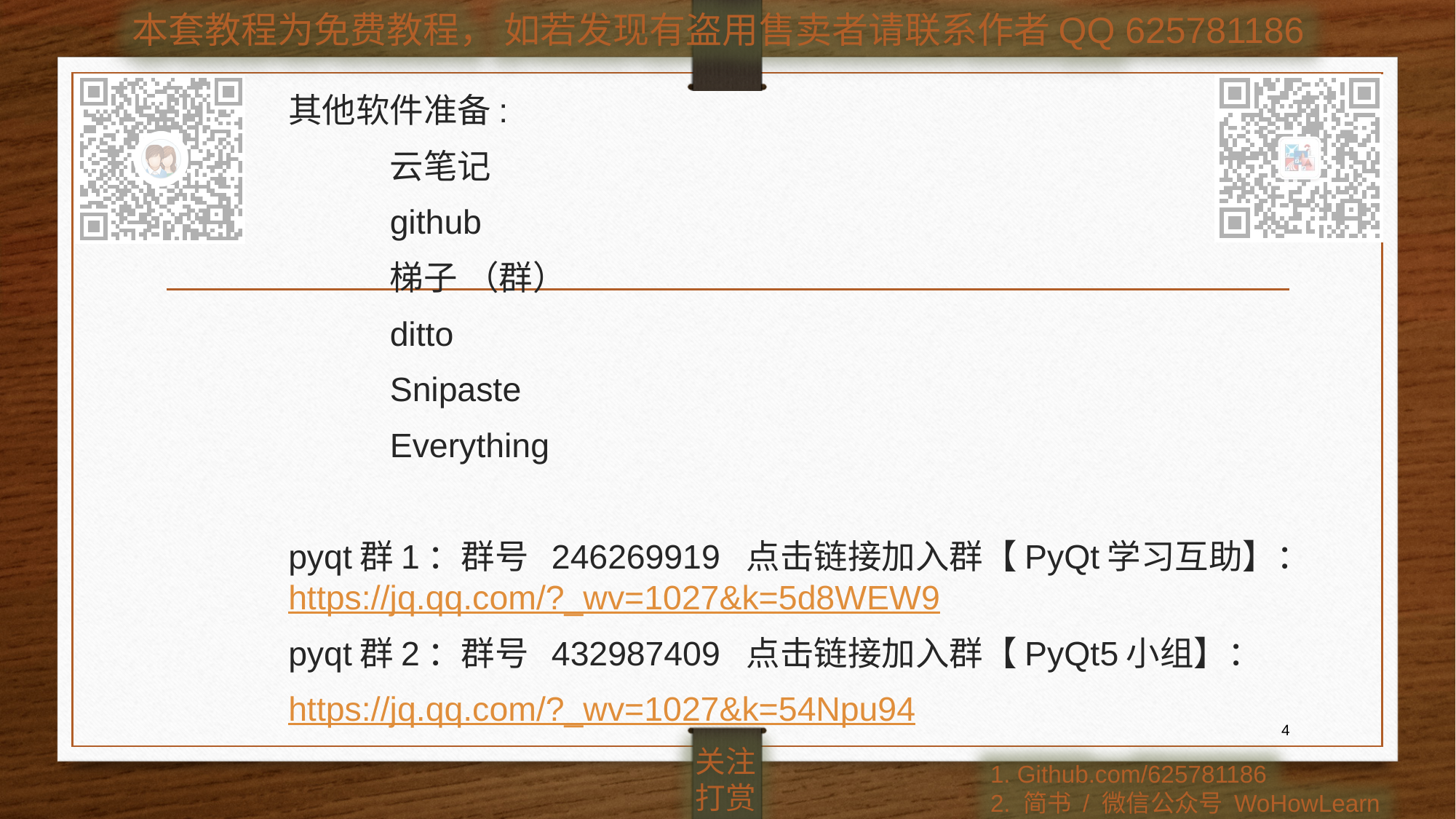

其他软件准备:
	云笔记
	github
	梯子 （群）
	ditto
	Snipaste
	Everything

pyqt群1：群号  246269919  点击链接加入群【PyQt学习互助】：https://jq.qq.com/?_wv=1027&k=5d8WEW9
pyqt群2：群号  432987409  点击链接加入群【PyQt5小组】：
https://jq.qq.com/?_wv=1027&k=54Npu94

4